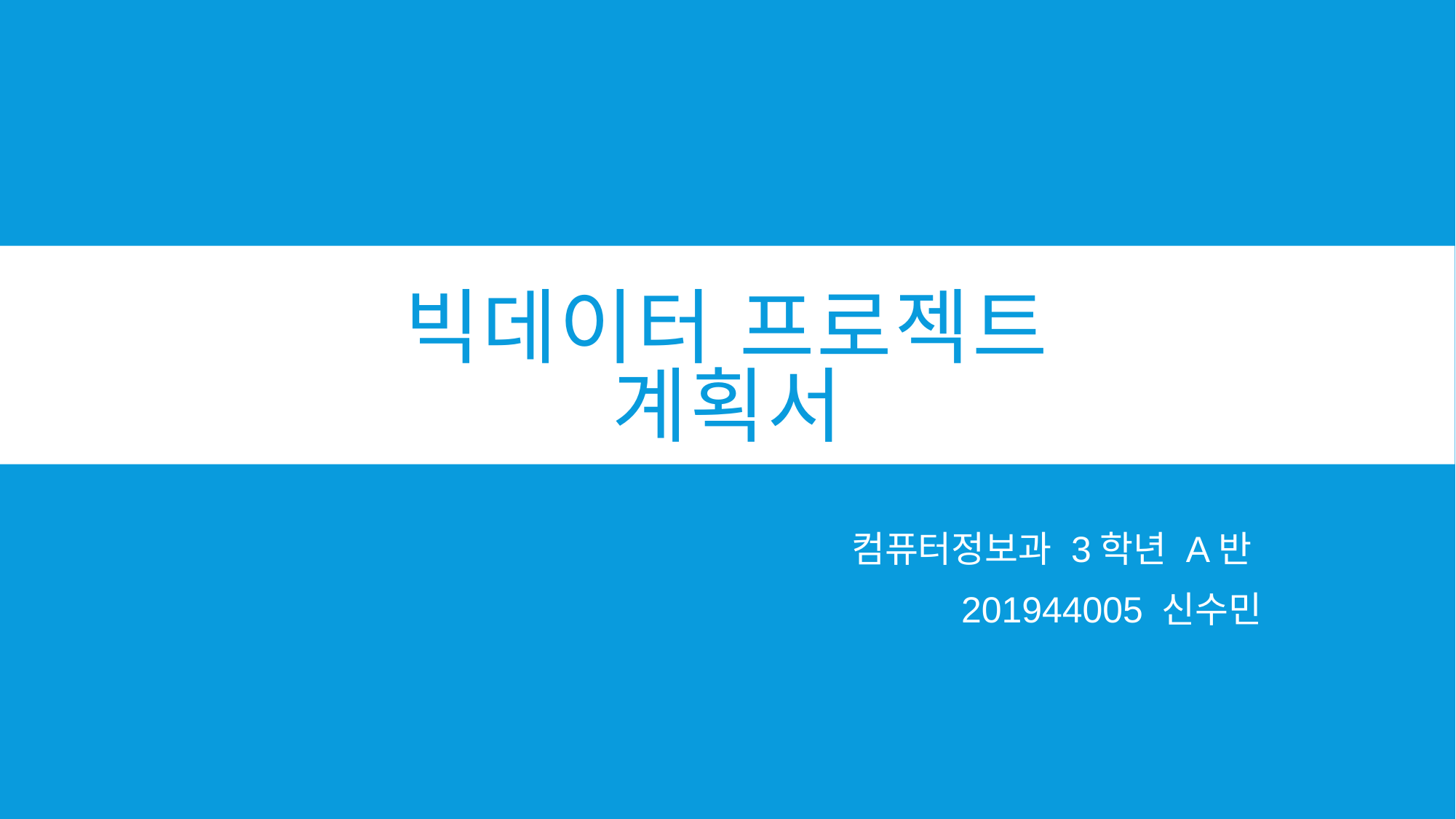

# 빅데이터 프로젝트 계획서
컴퓨터정보과 3학년 A반
201944005 신수민